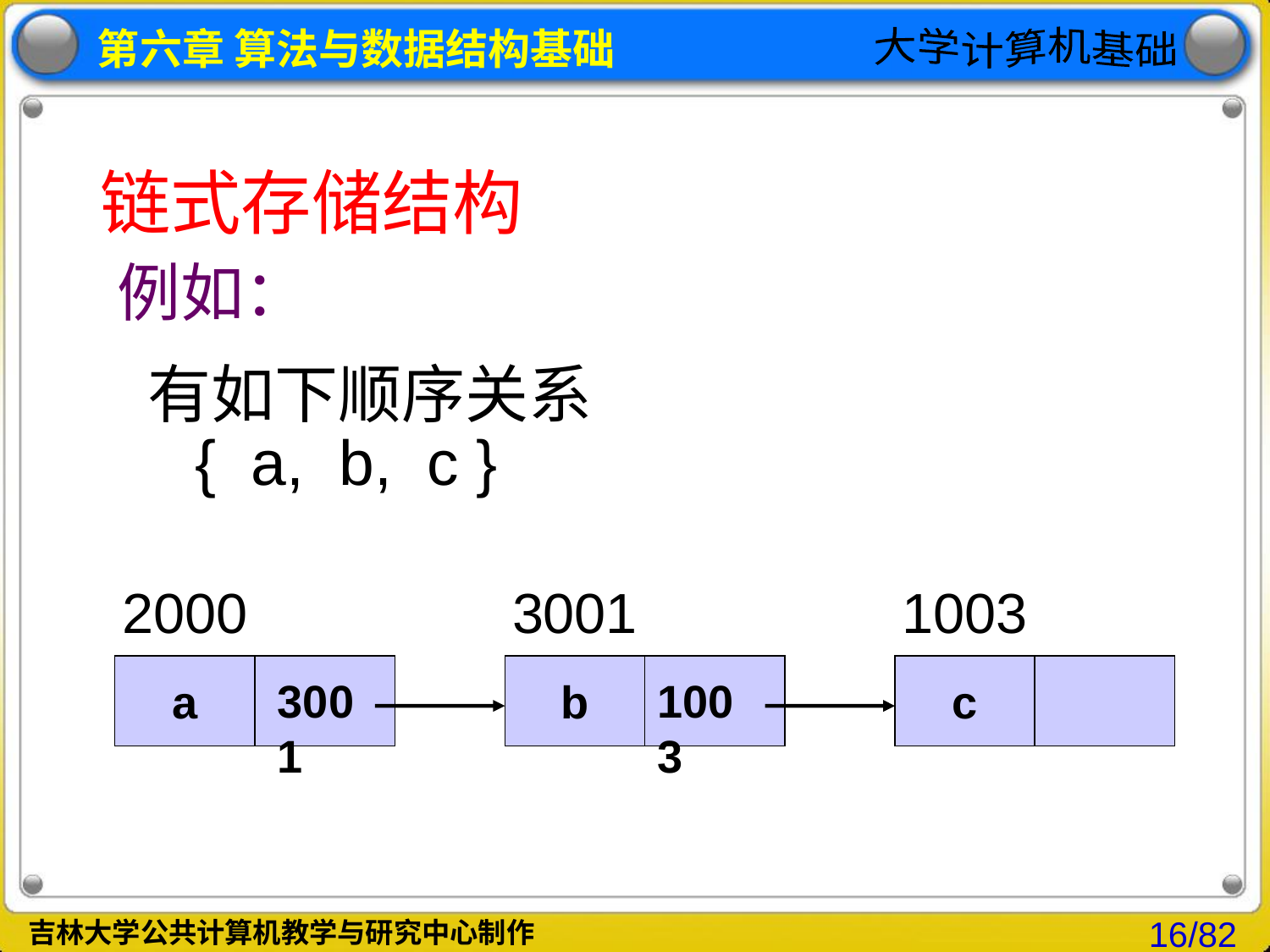

链式存储结构
例如：
有如下顺序关系
{  a,  b,  c }

2000
3001
1003
a

b

c

3001
1003

16/82